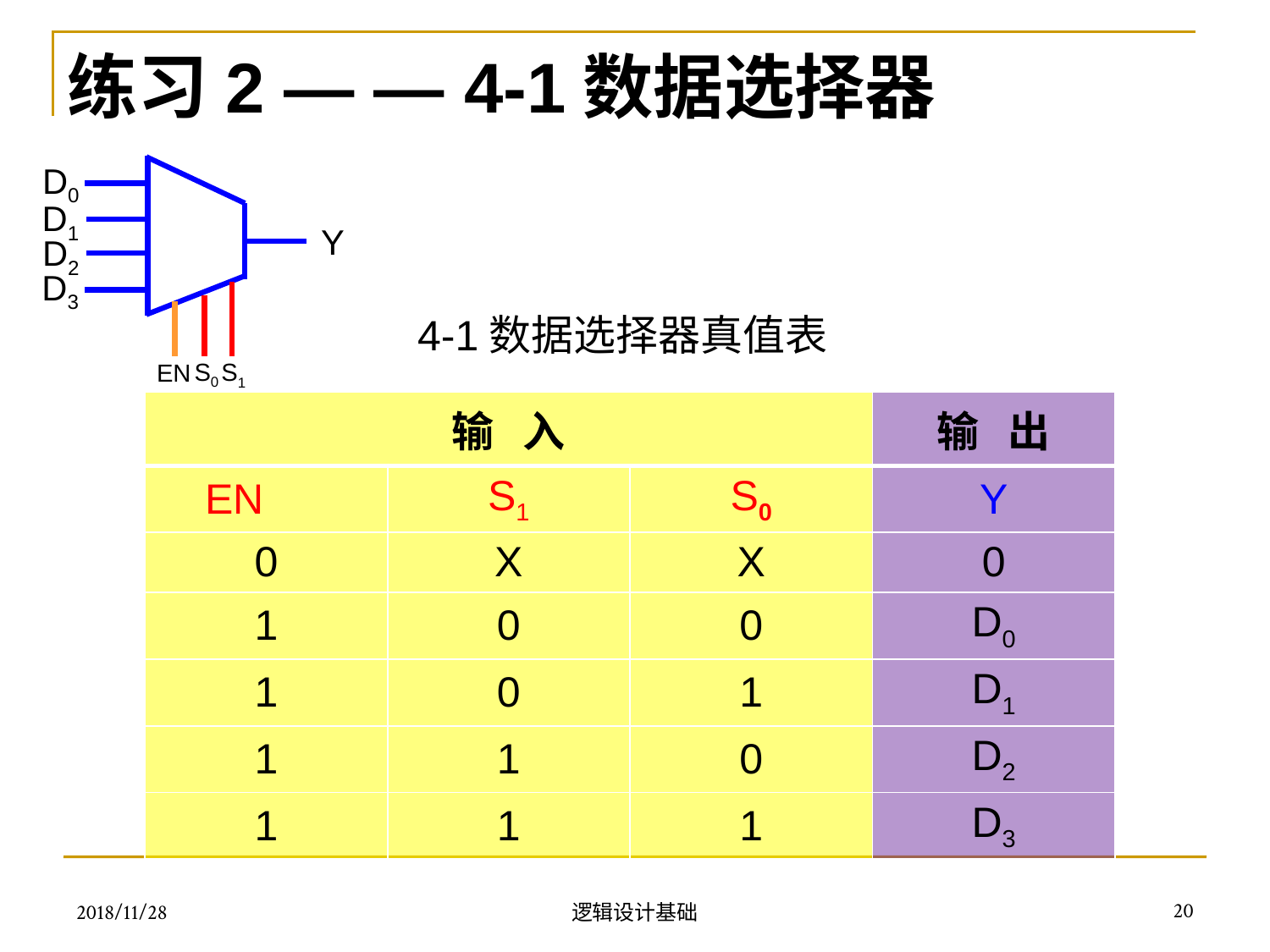

练习2 — — 4-1数据选择器
D0
D1
Y
D2
D3
4-1数据选择器真值表
S0
S1
EN
| 输 入 |  |  | 输 出 |
| --- | --- | --- | --- |
| EN | S1 | S0 | Y |
| 0 | X | X | 0 |
| 1 | 0 | 0 | D0 |
| 1 | 0 | 1 | D1 |
| 1 | 1 | 0 | D2 |
| 1 | 1 | 1 | D3 |
2018/11/28
20
逻辑设计基础